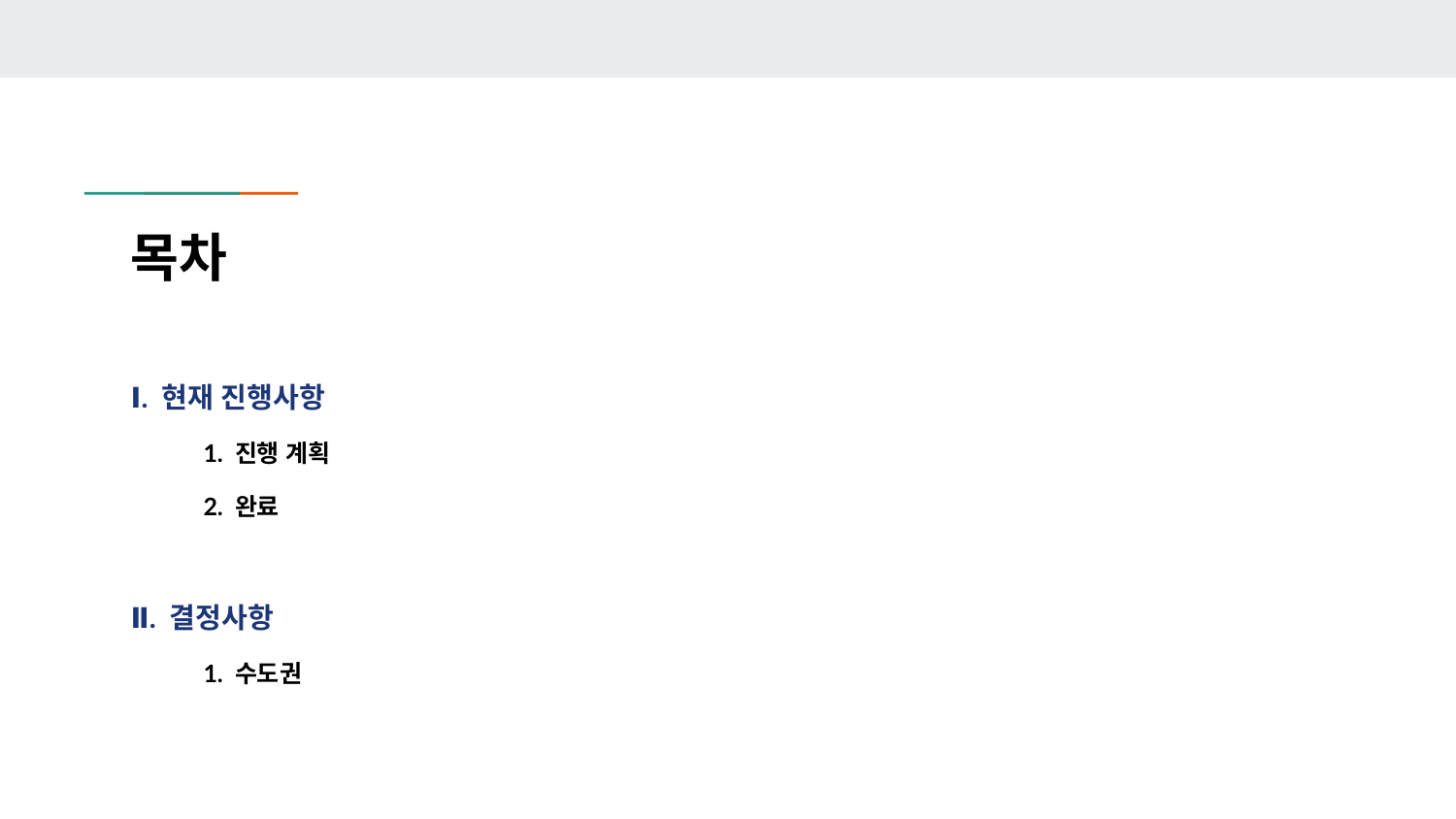

# 목차
Ⅰ. 현재 진행사항
1. 진행 계획
2. 완료

Ⅱ. 결정사항
1. 수도권